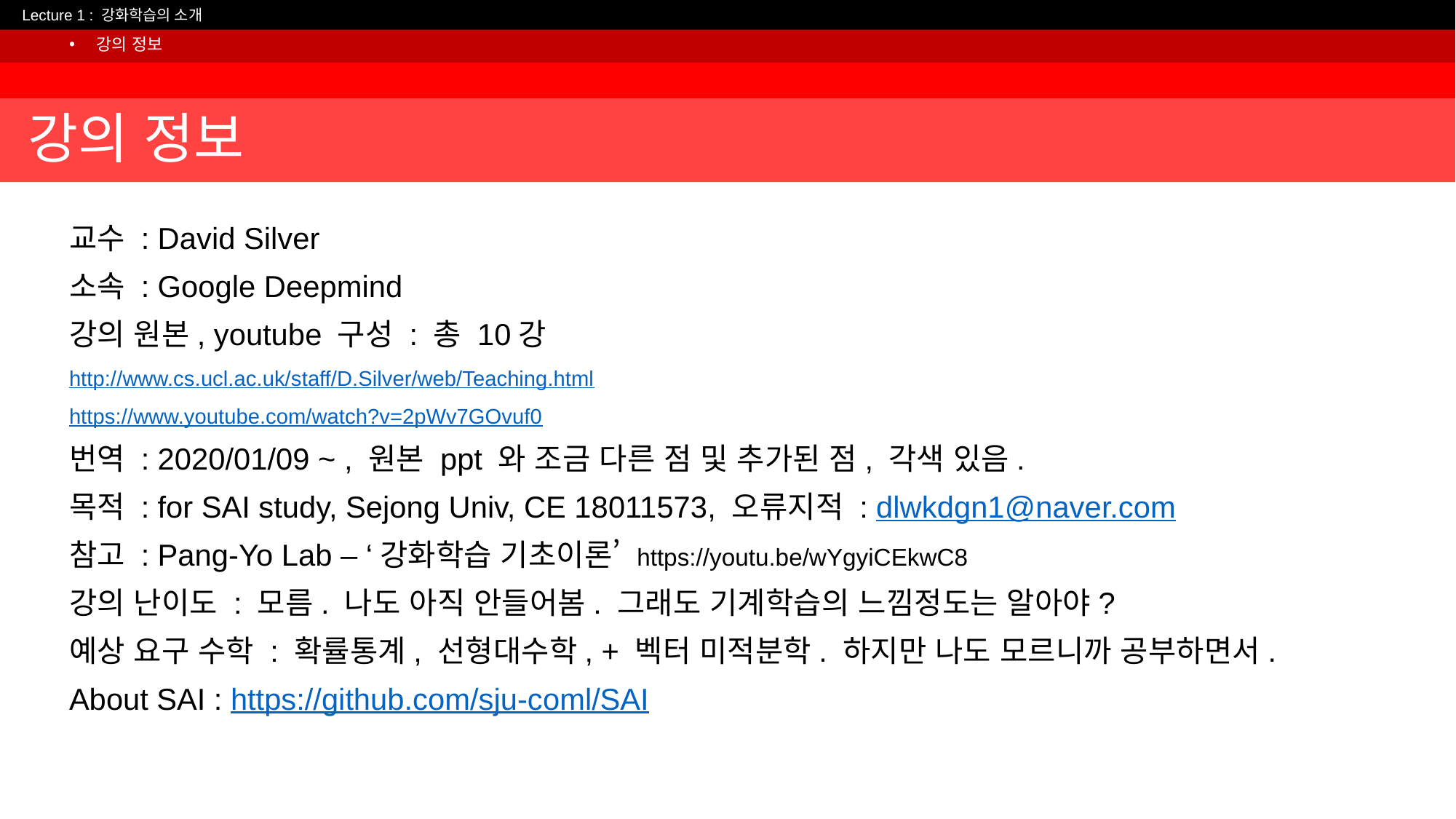

강의 정보

# 강의 정보
교수 : David Silver
소속 : Google Deepmind
강의 원본, youtube 구성 : 총 10강
http://www.cs.ucl.ac.uk/staff/D.Silver/web/Teaching.html
https://www.youtube.com/watch?v=2pWv7GOvuf0
번역 : 2020/01/09 ~ , 원본 ppt 와 조금 다른 점 및 추가된 점, 각색 있음.
목적 : for SAI study, Sejong Univ, CE 18011573, 오류지적 : dlwkdgn1@naver.com
참고 : Pang-Yo Lab – ‘강화학습 기초이론’ https://youtu.be/wYgyiCEkwC8
강의 난이도 : 모름. 나도 아직 안들어봄. 그래도 기계학습의 느낌정도는 알아야?
예상 요구 수학 : 확률통계, 선형대수학, + 벡터 미적분학. 하지만 나도 모르니까 공부하면서.
About SAI : https://github.com/sju-coml/SAI